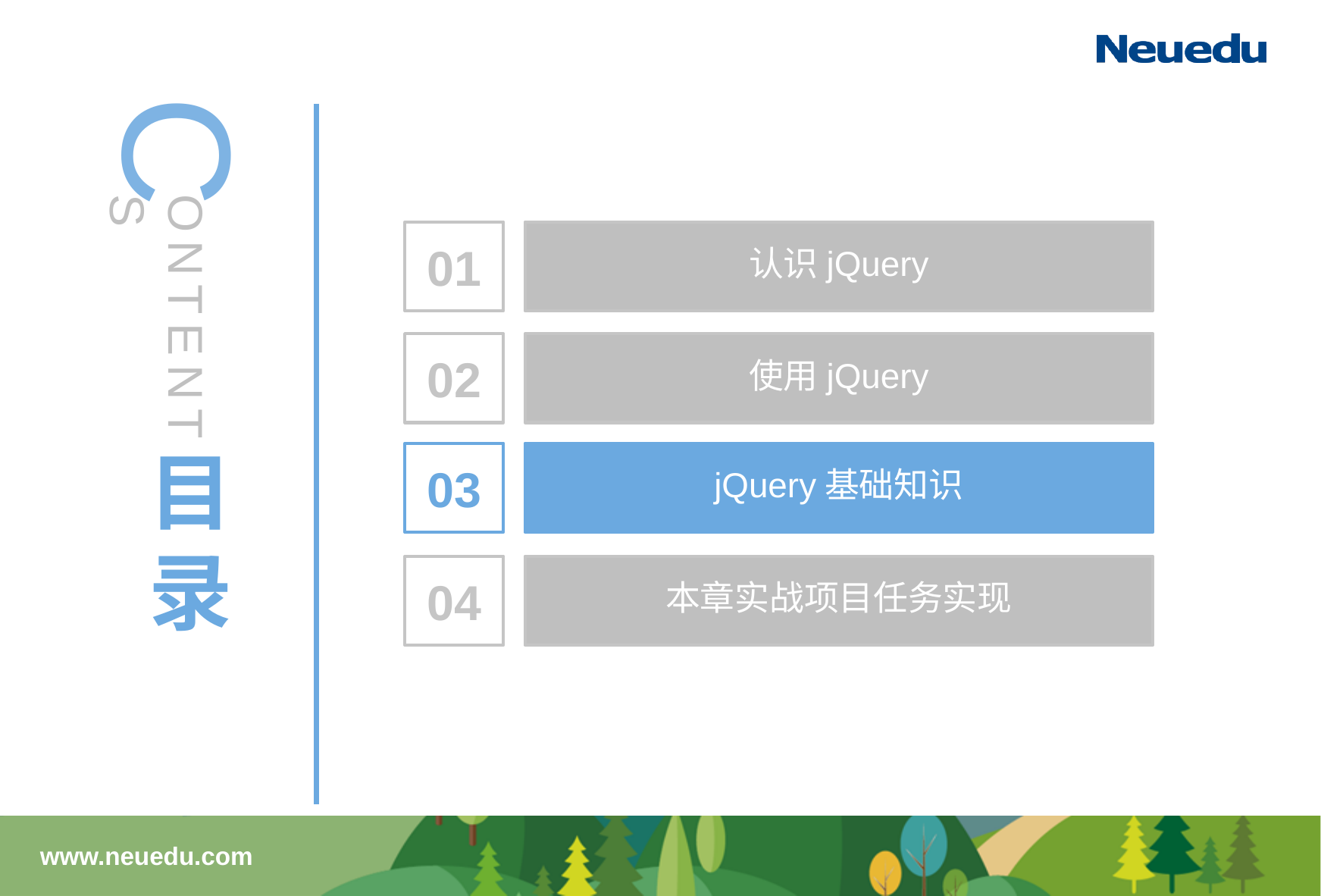

01
认识jQuery
02
使用jQuery
03
jQuery基础知识
04
本章实战项目任务实现